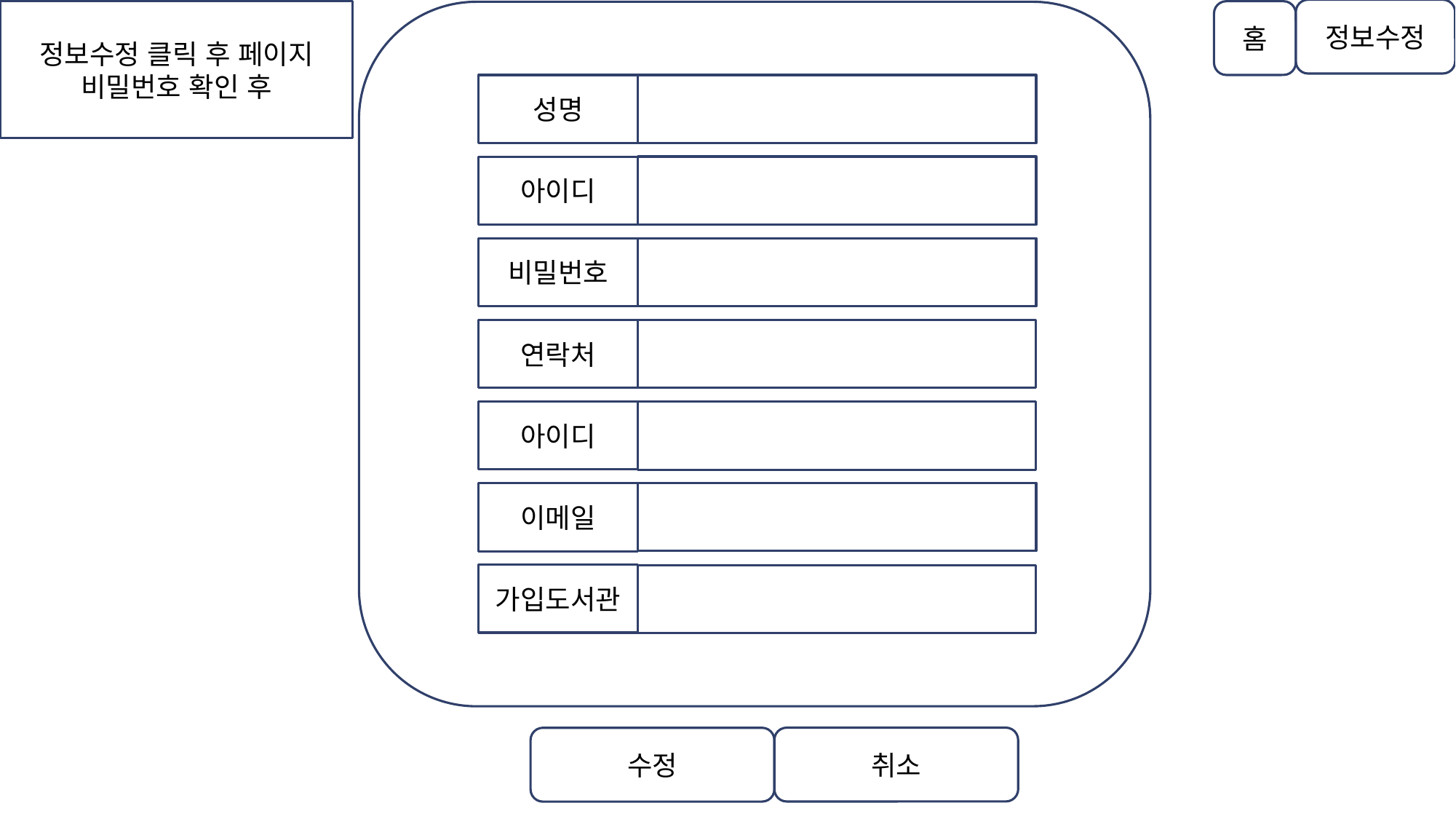

정보수정
홈
정보수정 클릭 후 페이지
비밀번호 확인 후

성명

아이디

비밀번호

연락처
아이디

이메일
가입도서관

취소
수정